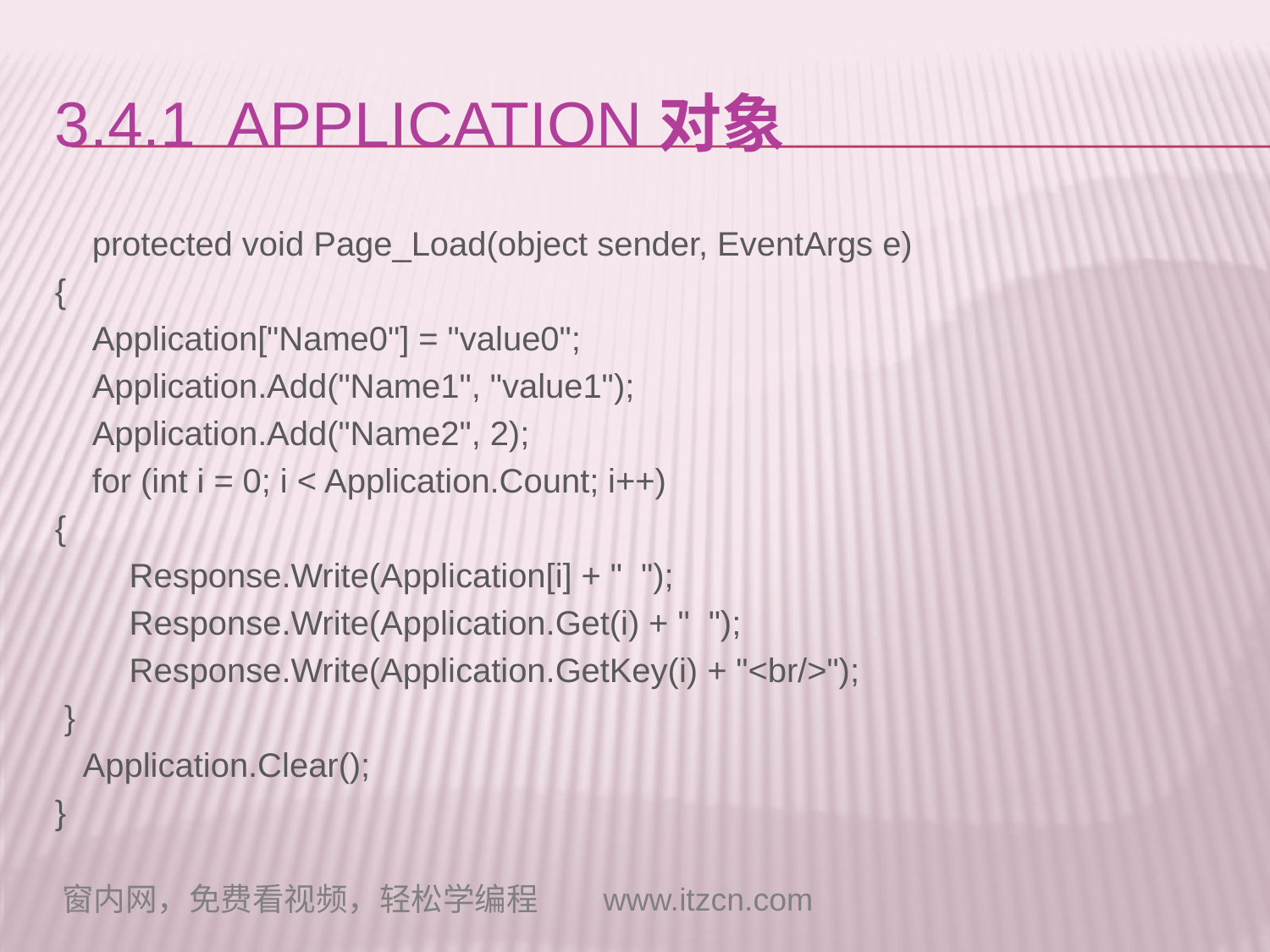

# 3.4.1  Application对象
    protected void Page_Load(object sender, EventArgs e)
{
    Application["Name0"] = "value0";
    Application.Add("Name1", "value1");
    Application.Add("Name2", 2);
    for (int i = 0; i < Application.Count; i++)
{
        Response.Write(Application[i] + "  ");
        Response.Write(Application.Get(i) + "  ");
        Response.Write(Application.GetKey(i) + "<br/>");
 }
   Application.Clear();
}